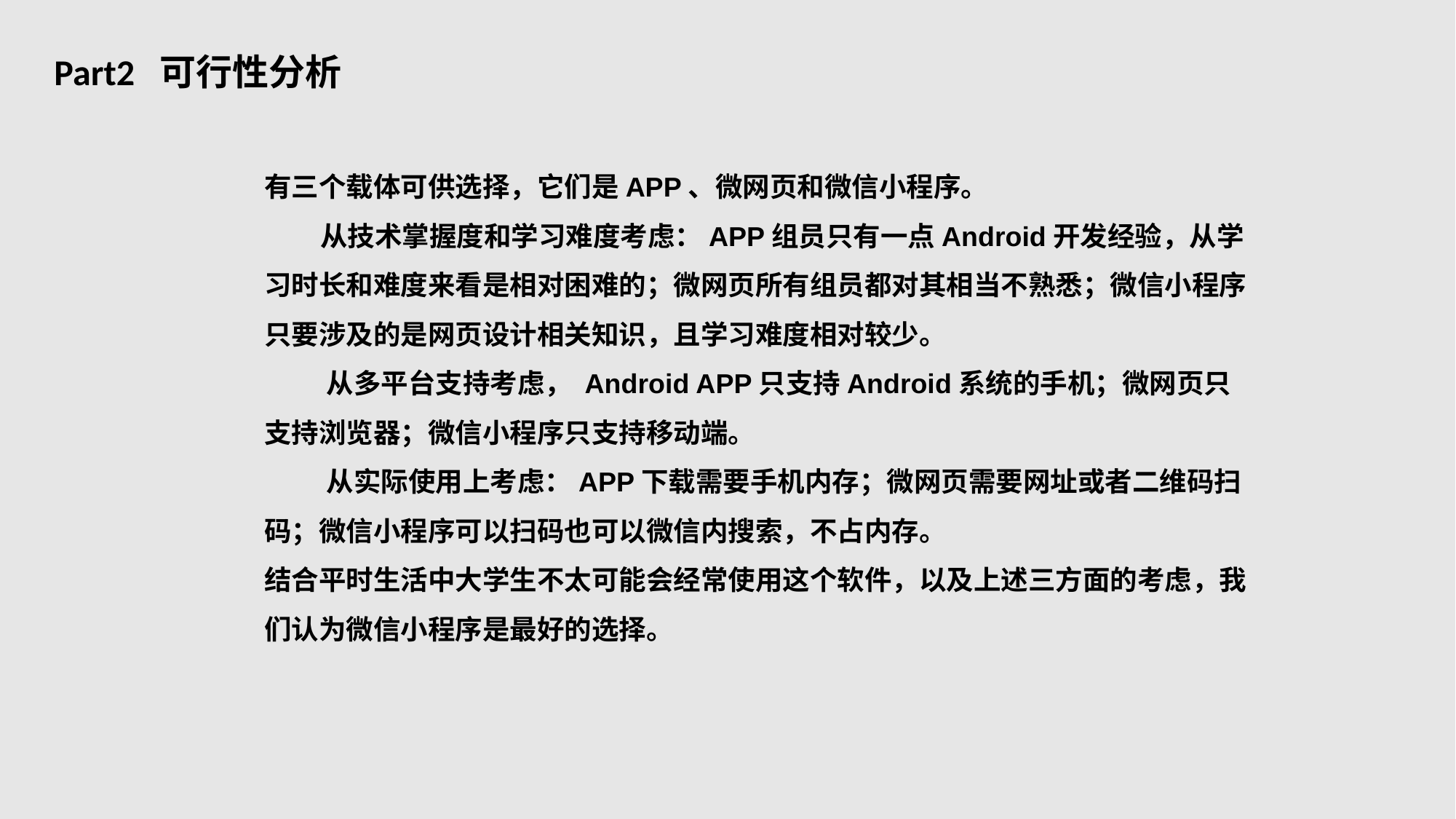

Part2  可行性分析
有三个载体可供选择，它们是APP、微网页和微信小程序。
        从技术掌握度和学习难度考虑：APP组员只有一点Android开发经验，从学习时长和难度来看是相对困难的；微网页所有组员都对其相当不熟悉；微信小程序只要涉及的是网页设计相关知识，且学习难度相对较少。
         从多平台支持考虑， Android APP只支持Android系统的手机；微网页只支持浏览器；微信小程序只支持移动端。
         从实际使用上考虑：APP下载需要手机内存；微网页需要网址或者二维码扫码；微信小程序可以扫码也可以微信内搜索，不占内存。
结合平时生活中大学生不太可能会经常使用这个软件，以及上述三方面的考虑，我们认为微信小程序是最好的选择。